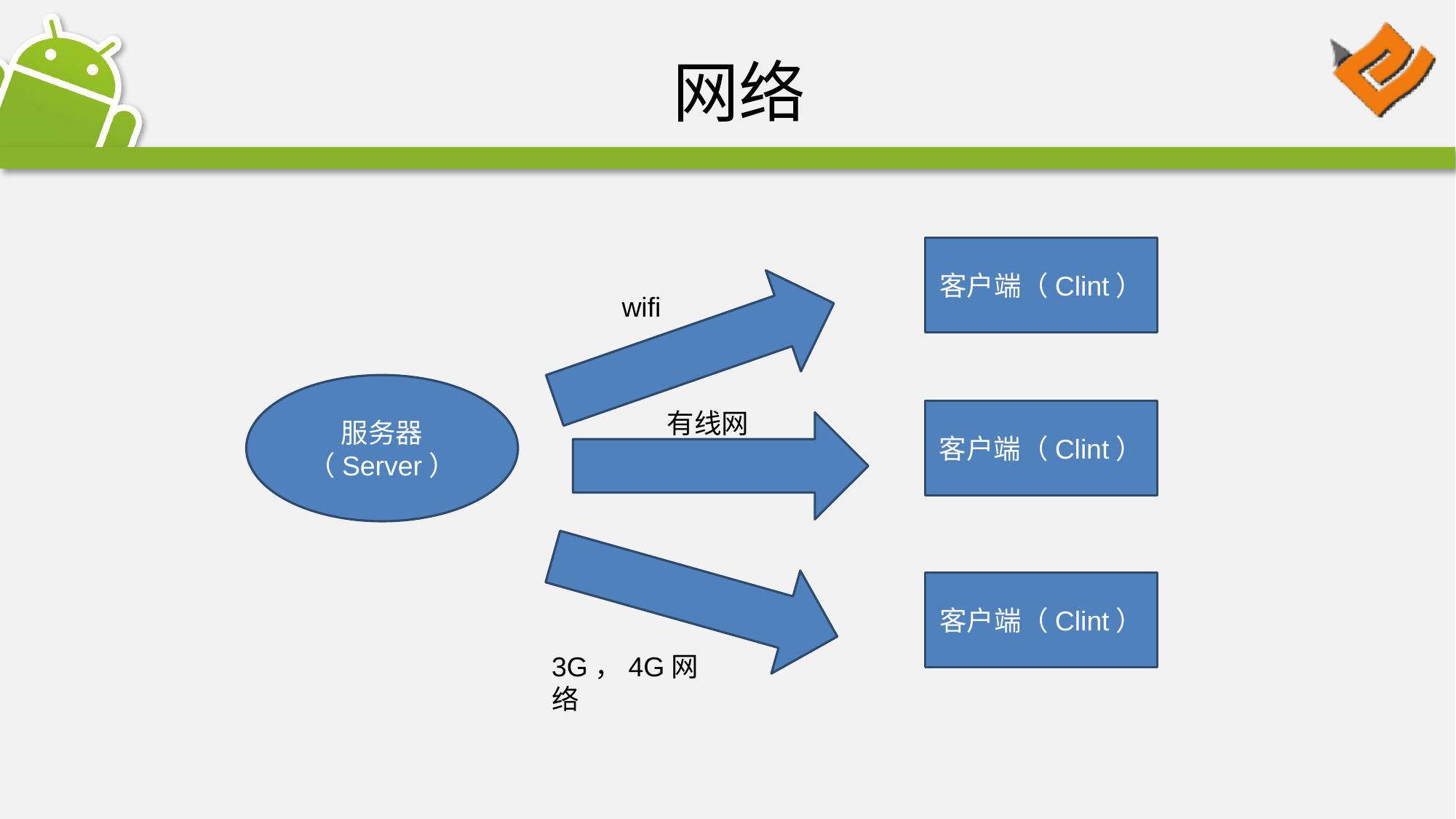

# 网络

客户端（Clint）
wifi

服务器（Server）
有线网
客户端（Clint）

客户端（Clint）
3G，4G网络